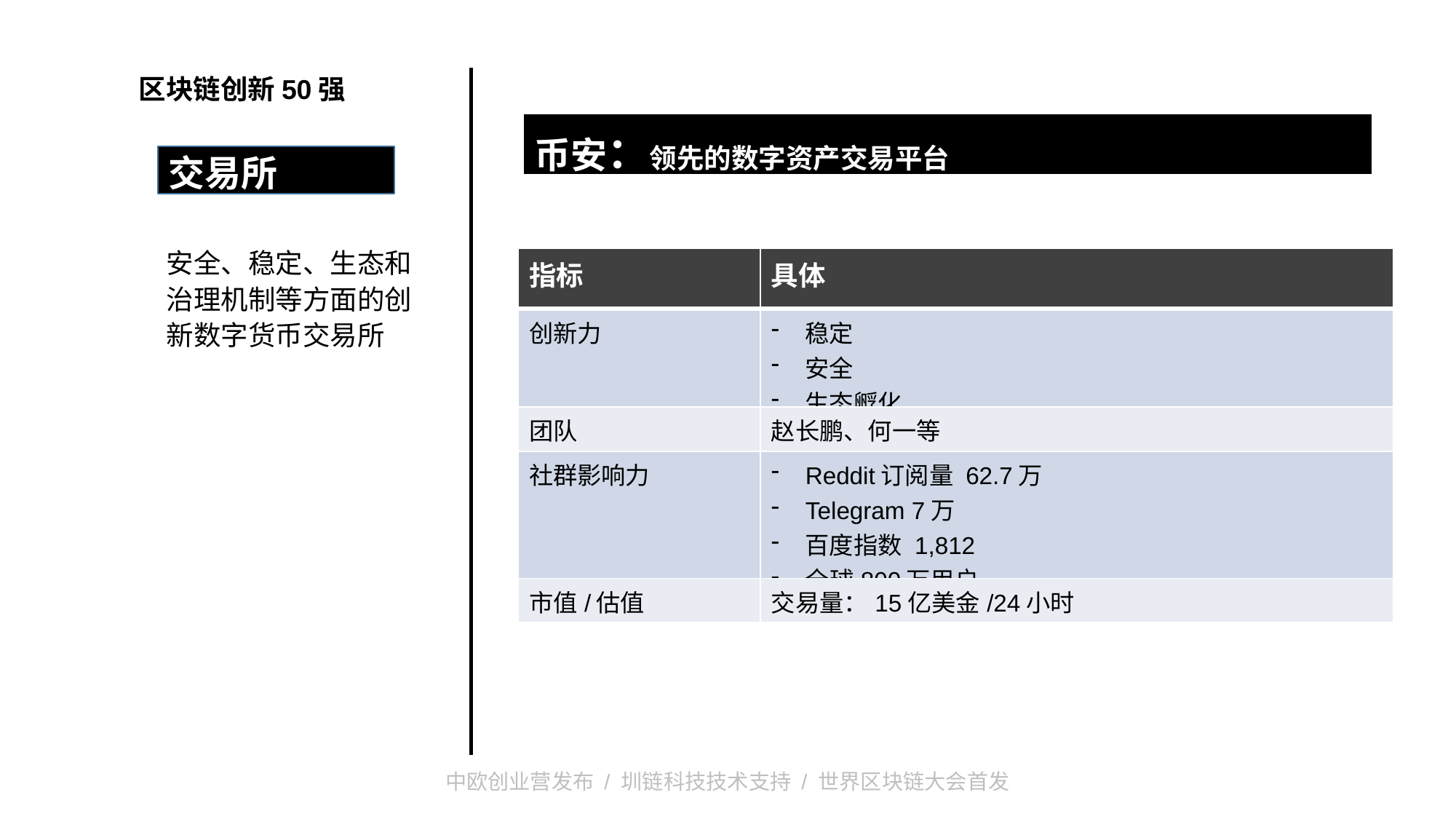

区块链创新50强
| 币安：领先的数字资产交易平台 |
| --- |
|  |
交易所
安全、稳定、生态和治理机制等方面的创新数字货币交易所
| 指标 | 具体 |
| --- | --- |
| 创新力 | 稳定 安全 生态孵化 |
| 团队 | 赵长鹏、何一等 |
| 社群影响力 | Reddit订阅量 62.7万 Telegram 7万 百度指数 1,812 全球800万用户 |
| 市值/估值 | 交易量：15亿美金/24小时 |
中欧创业营发布 / 圳链科技技术支持 / 世界区块链大会首发